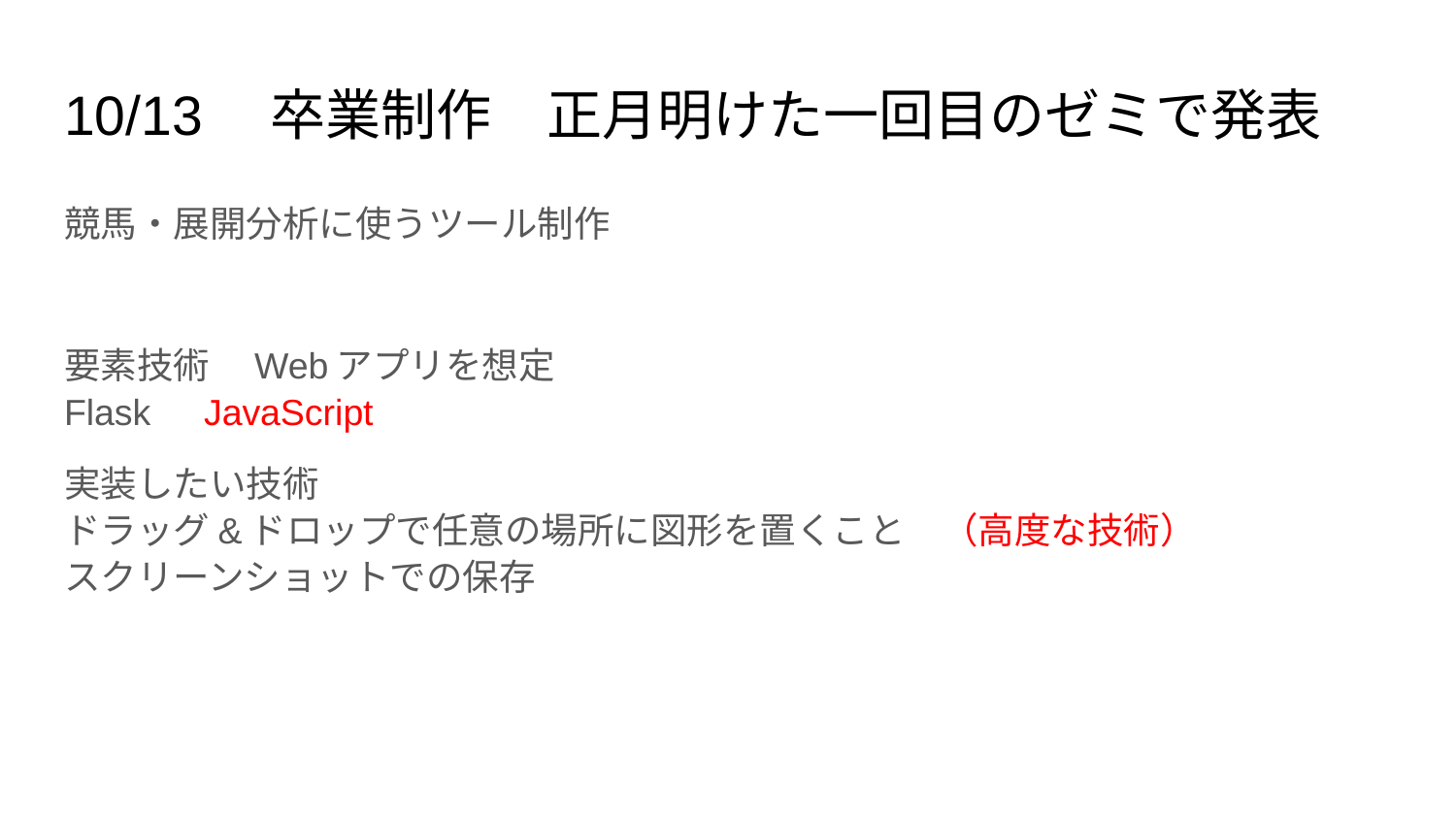

# 10/13　卒業制作　正月明けた一回目のゼミで発表
競馬・展開分析に使うツール制作

要素技術　Webアプリを想定
Flask　JavaScript
実装したい技術
ドラッグ&ドロップで任意の場所に図形を置くこと　（高度な技術）
スクリーンショットでの保存